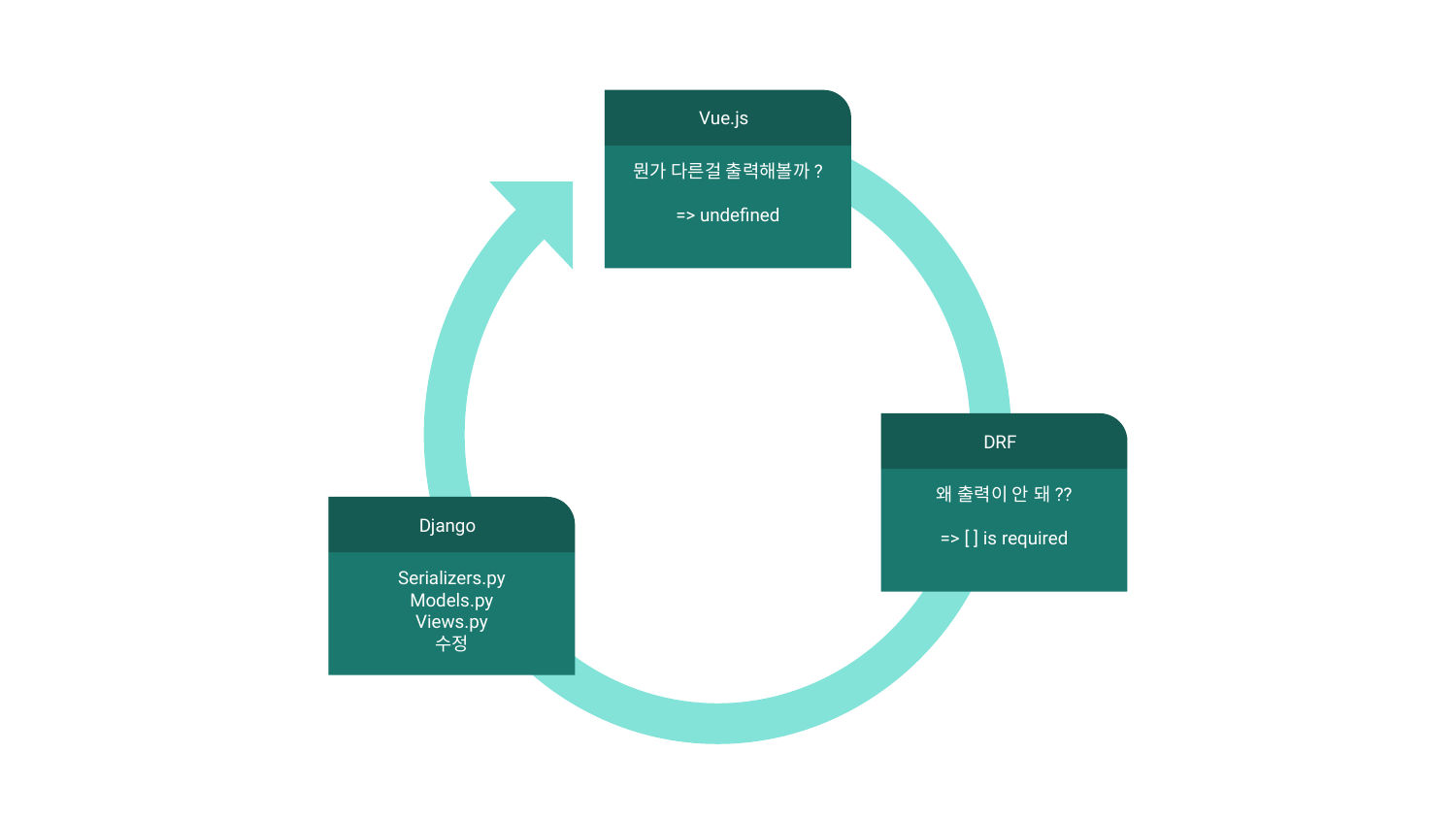

Vue.js
뭔가 다른걸 출력해볼까?
=> undefined

DRF
왜 출력이 안 돼??
=> [ ] is required
Django
Serializers.py
Models.py
Views.py
수정